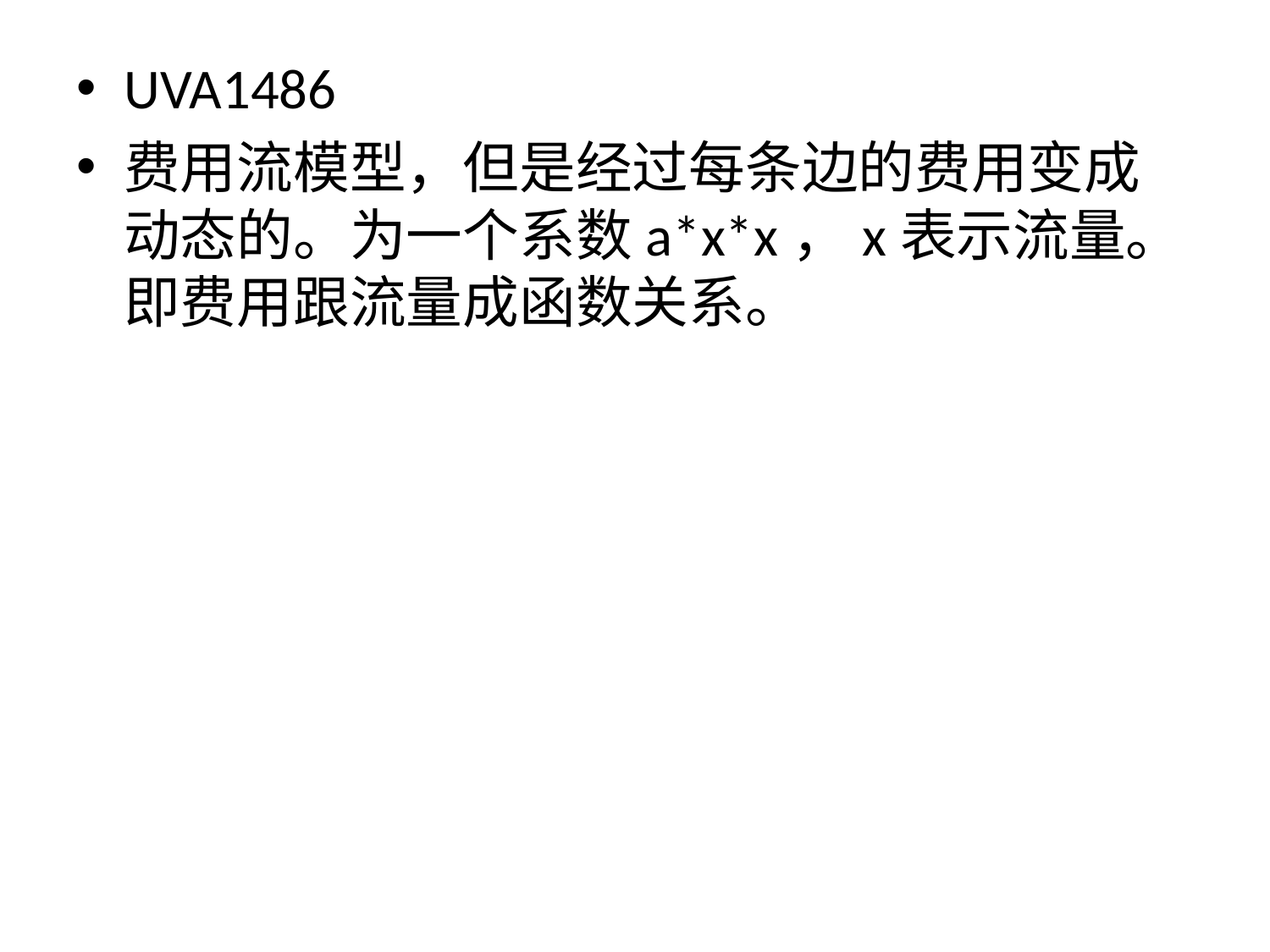

UVA1486
费用流模型，但是经过每条边的费用变成动态的。为一个系数a*x*x，x表示流量。即费用跟流量成函数关系。